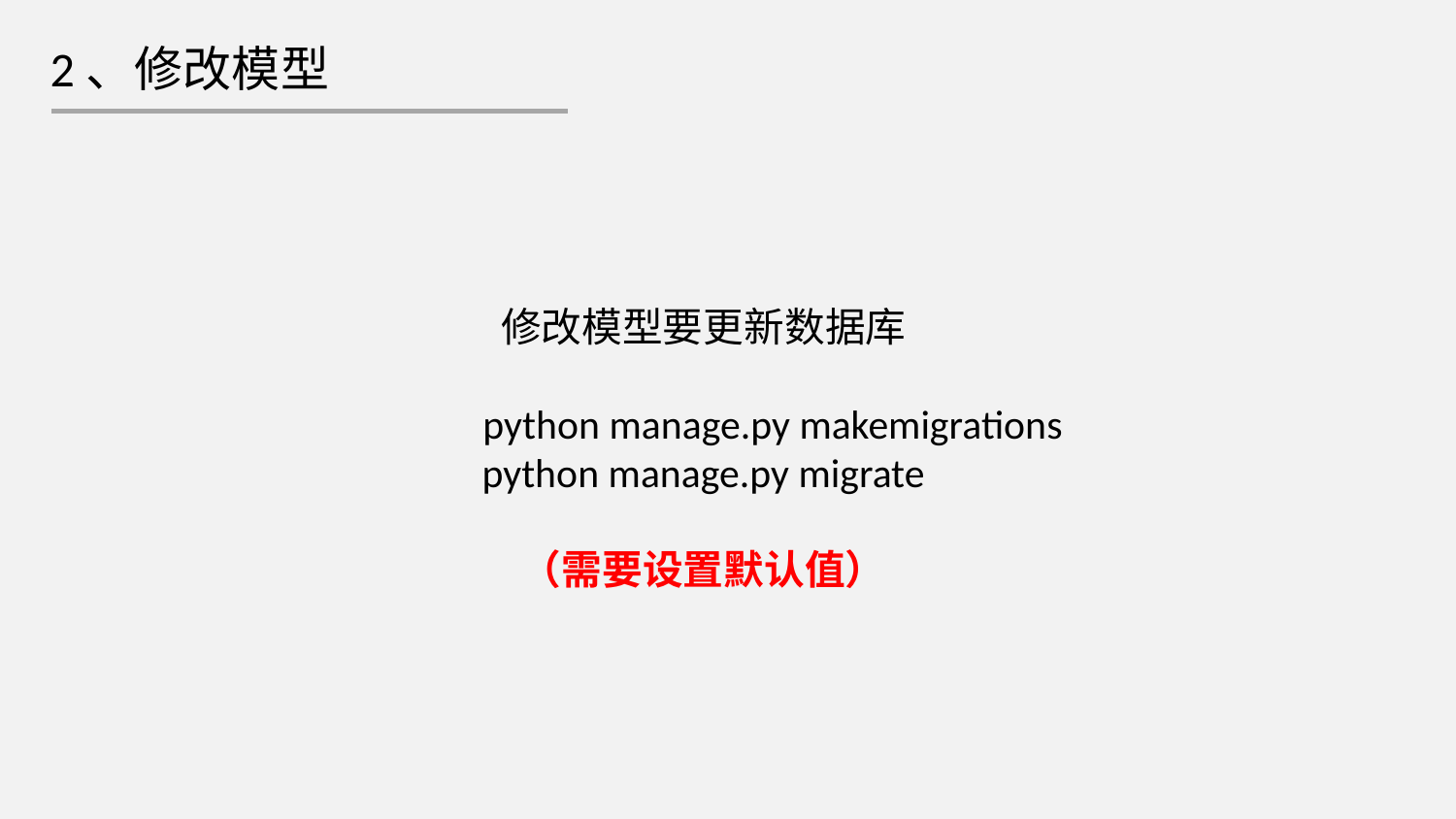

2、修改模型
修改模型要更新数据库

               python manage.py makemigrations
python manage.py migrate

（需要设置默认值）